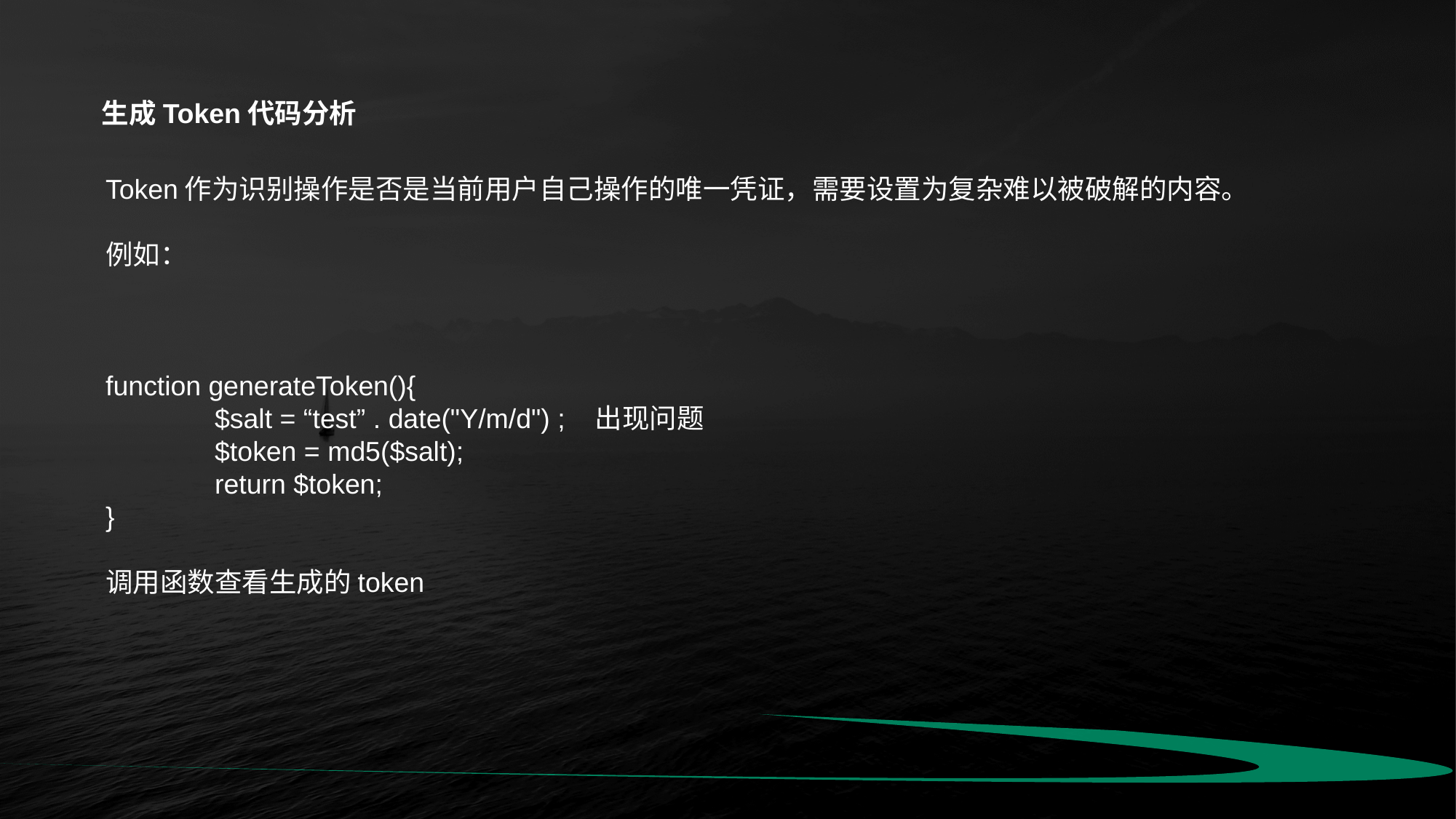

生成Token代码分析
Token作为识别操作是否是当前用户自己操作的唯一凭证，需要设置为复杂难以被破解的内容。

例如：

function generateToken(){
	$salt = “test” . date("Y/m/d") ;   出现问题
	$token = md5($salt);
	return $token;
}

调用函数查看生成的token